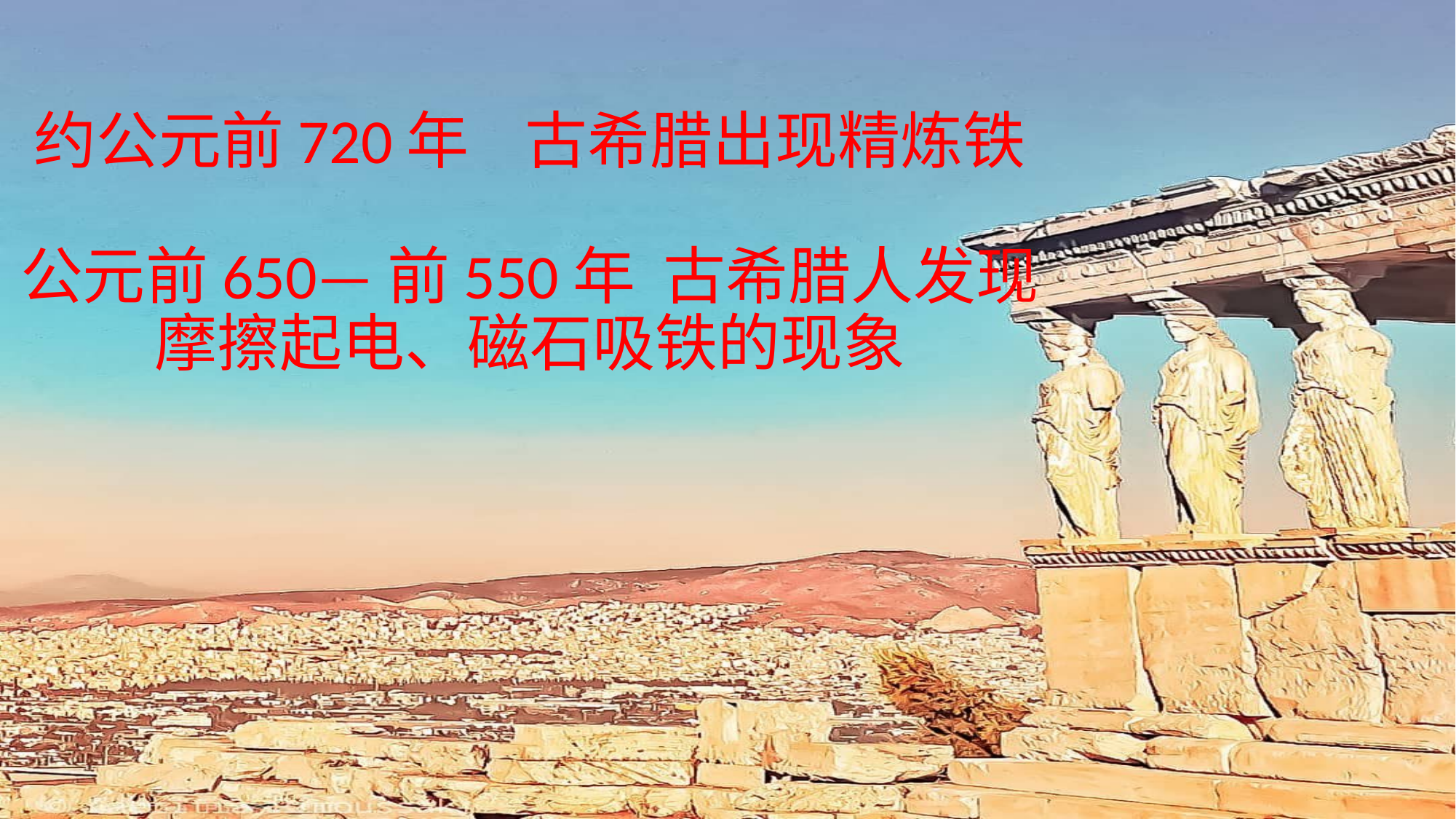

# 约公元前720年    古希腊出现精炼铁 公元前650—前550年  古希腊人发现摩擦起电、磁石吸铁的现象